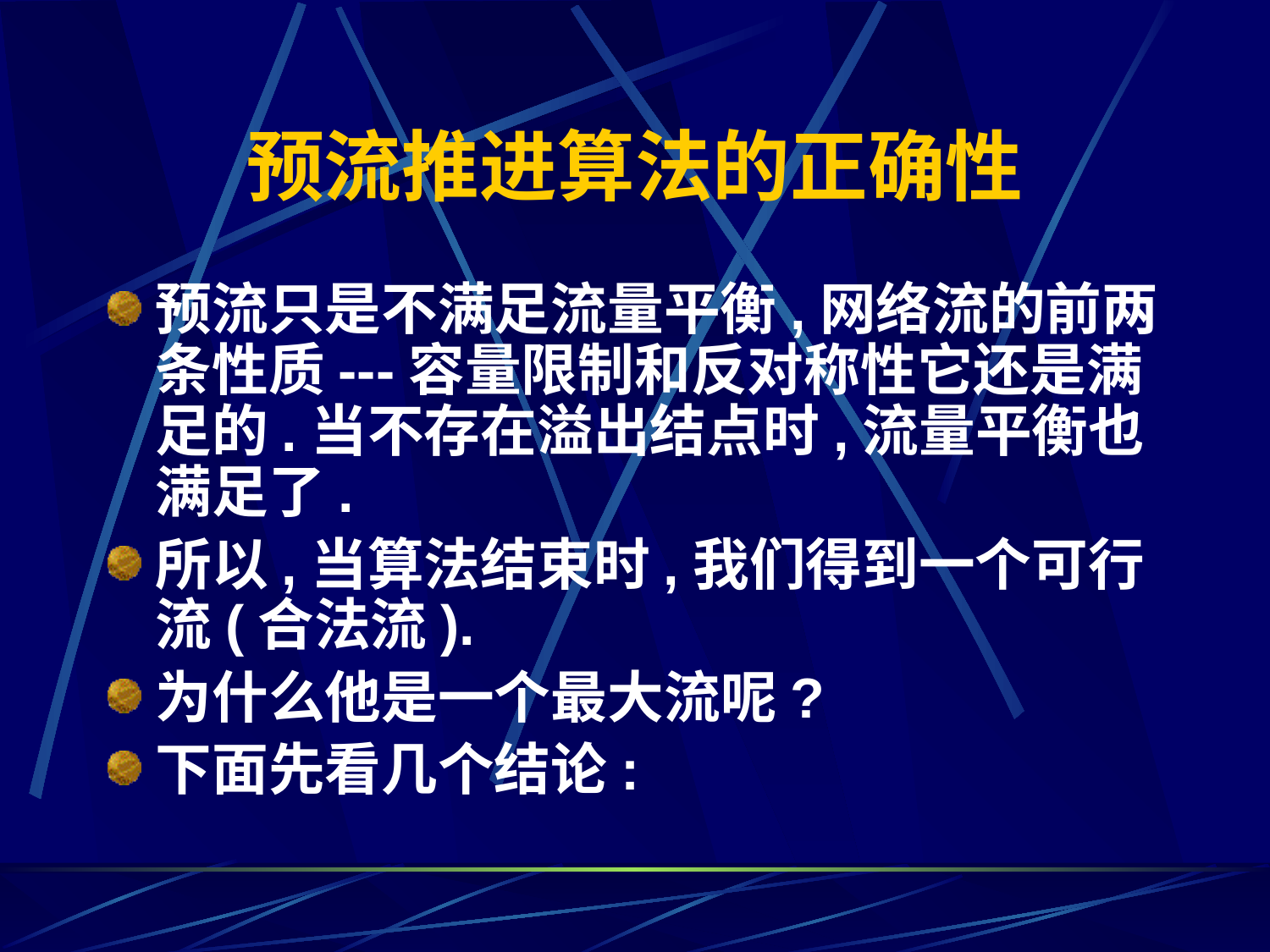

# 预流推进算法的正确性
预流只是不满足流量平衡,网络流的前两条性质---容量限制和反对称性它还是满足的.当不存在溢出结点时,流量平衡也满足了.
所以,当算法结束时,我们得到一个可行流(合法流).
为什么他是一个最大流呢?
下面先看几个结论: